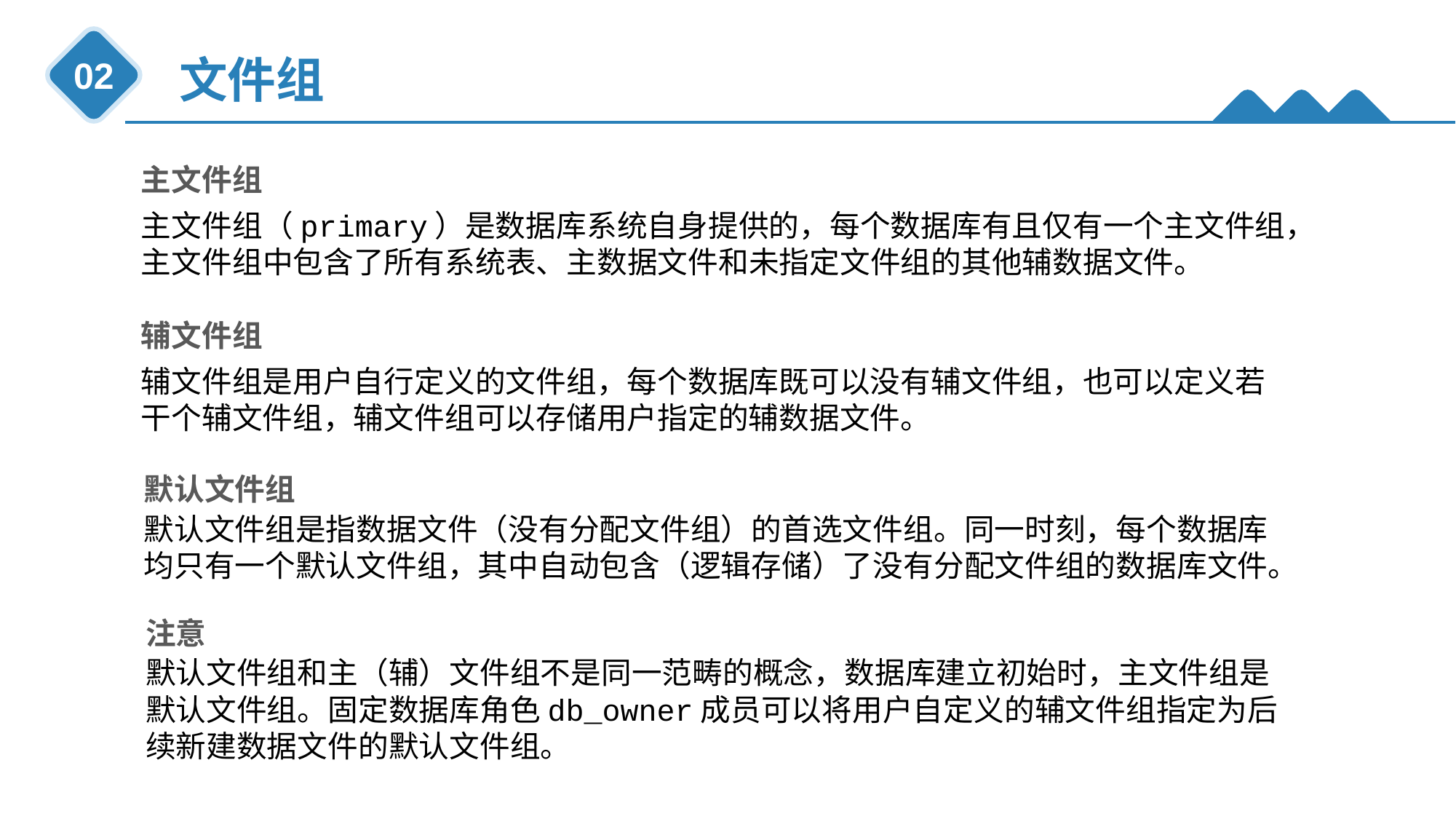

文件组
02

主文件组
主文件组（primary）是数据库系统自身提供的，每个数据库有且仅有一个主文件组，主文件组中包含了所有系统表、主数据文件和未指定文件组的其他辅数据文件。
辅文件组
辅文件组是用户自行定义的文件组，每个数据库既可以没有辅文件组，也可以定义若干个辅文件组，辅文件组可以存储用户指定的辅数据文件。
默认文件组
默认文件组是指数据文件（没有分配文件组）的首选文件组。同一时刻，每个数据库均只有一个默认文件组，其中自动包含（逻辑存储）了没有分配文件组的数据库文件。
注意
默认文件组和主（辅）文件组不是同一范畴的概念，数据库建立初始时，主文件组是默认文件组。固定数据库角色db_owner成员可以将用户自定义的辅文件组指定为后续新建数据文件的默认文件组。